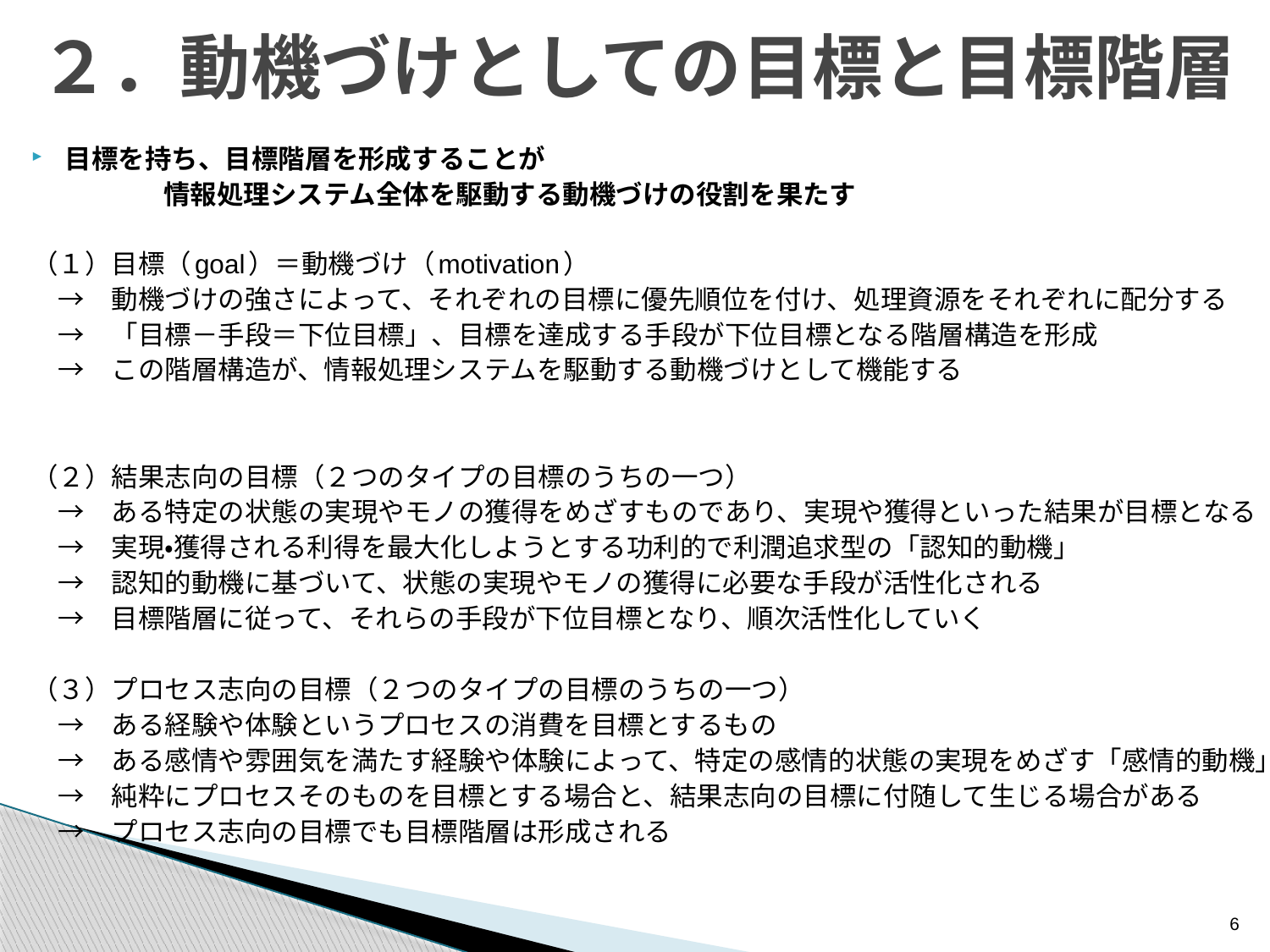

# ２．動機づけとしての目標と目標階層
目標を持ち、目標階層を形成することが
　　　　			情報処理システム全体を駆動する動機づけの役割を果たす

（１）目標（goal）＝動機づけ（motivation）
　→　動機づけの強さによって、それぞれの目標に優先順位を付け、処理資源をそれぞれに配分する
　→　「目標－手段＝下位目標」、目標を達成する手段が下位目標となる階層構造を形成
　→　この階層構造が、情報処理システムを駆動する動機づけとして機能する

（２）結果志向の目標（２つのタイプの目標のうちの一つ）
　→　ある特定の状態の実現やモノの獲得をめざすものであり、実現や獲得といった結果が目標となる
　→　実現・獲得される利得を最大化しようとする功利的で利潤追求型の「認知的動機」
　→　認知的動機に基づいて、状態の実現やモノの獲得に必要な手段が活性化される
　→　目標階層に従って、それらの手段が下位目標となり、順次活性化していく

（３）プロセス志向の目標（２つのタイプの目標のうちの一つ）
　→　ある経験や体験というプロセスの消費を目標とするもの
　→　ある感情や雰囲気を満たす経験や体験によって、特定の感情的状態の実現をめざす「感情的動機」
　→　純粋にプロセスそのものを目標とする場合と、結果志向の目標に付随して生じる場合がある
　→　プロセス志向の目標でも目標階層は形成される

6